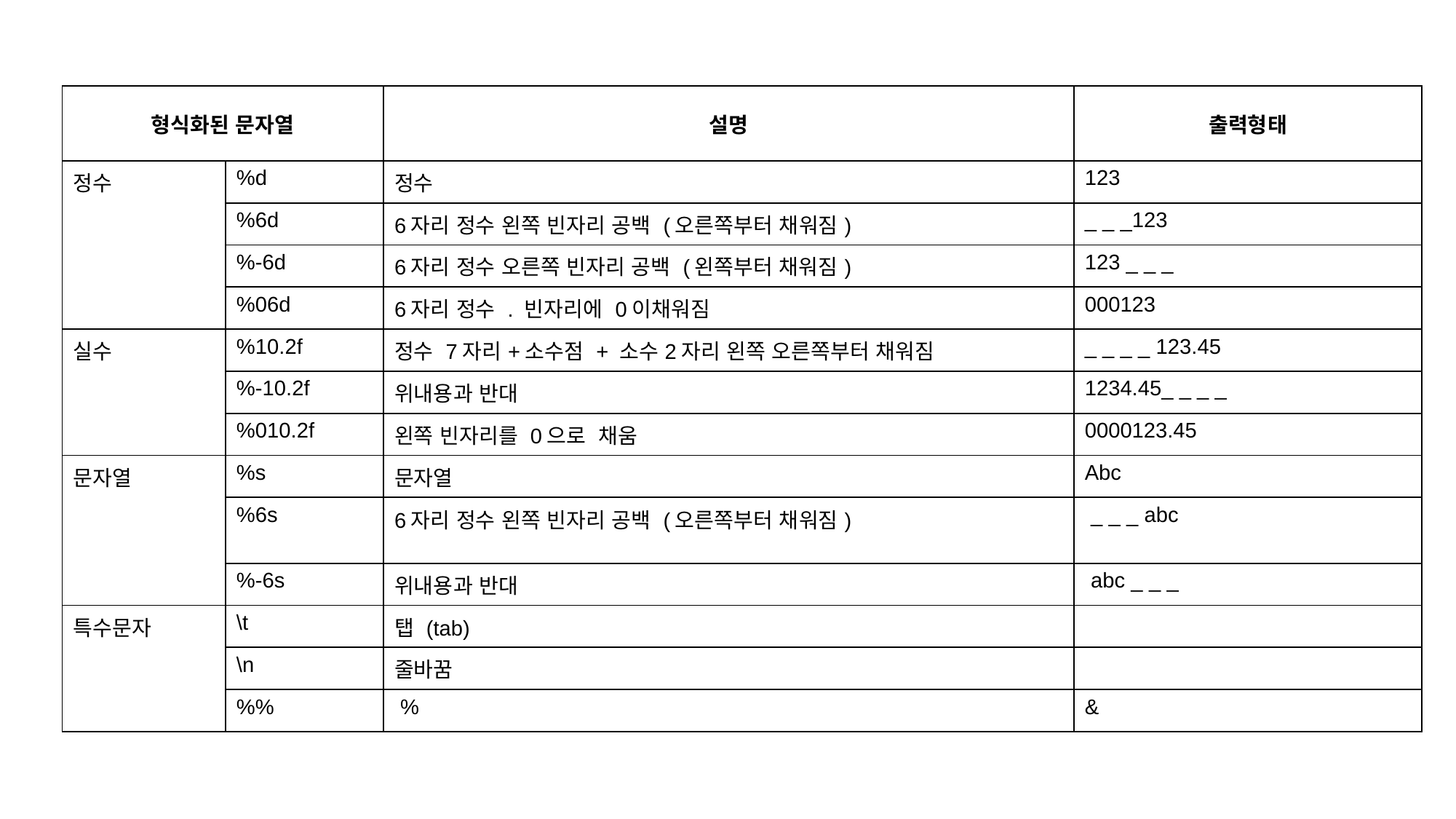

| 형식화된 문자열 |  | 설명 | 출력형태 |
| --- | --- | --- | --- |
| 정수 | %d | 정수 | 123 |
|  | %6d | 6자리 정수 왼쪽 빈자리 공백 (오른쪽부터 채워짐) | \_ \_ \_123 |
|  | %-6d | 6자리 정수 오른쪽 빈자리 공백 (왼쪽부터 채워짐) | 123 \_ \_ \_ |
|  | %06d | 6자리 정수 . 빈자리에 0이채워짐 | 000123 |
| 실수 | %10.2f | 정수 7자리+소수점 + 소수2자리 왼쪽 오른쪽부터 채워짐 | \_ \_ \_ \_ 123.45 |
|  | %-10.2f | 위내용과 반대 | 1234.45\_ \_ \_ \_ |
|  | %010.2f | 왼쪽 빈자리를 0으로 채움 | 0000123.45 |
| 문자열 | %s | 문자열 | Abc |
|  | %6s | 6자리 정수 왼쪽 빈자리 공백 (오른쪽부터 채워짐) | \_ \_ \_ abc |
|  | %-6s | 위내용과 반대 | abc \_ \_ \_ |
| 특수문자 | \t | 탭 (tab) |  |
|  | \n | 줄바꿈 |  |
|  | %% | % | & |